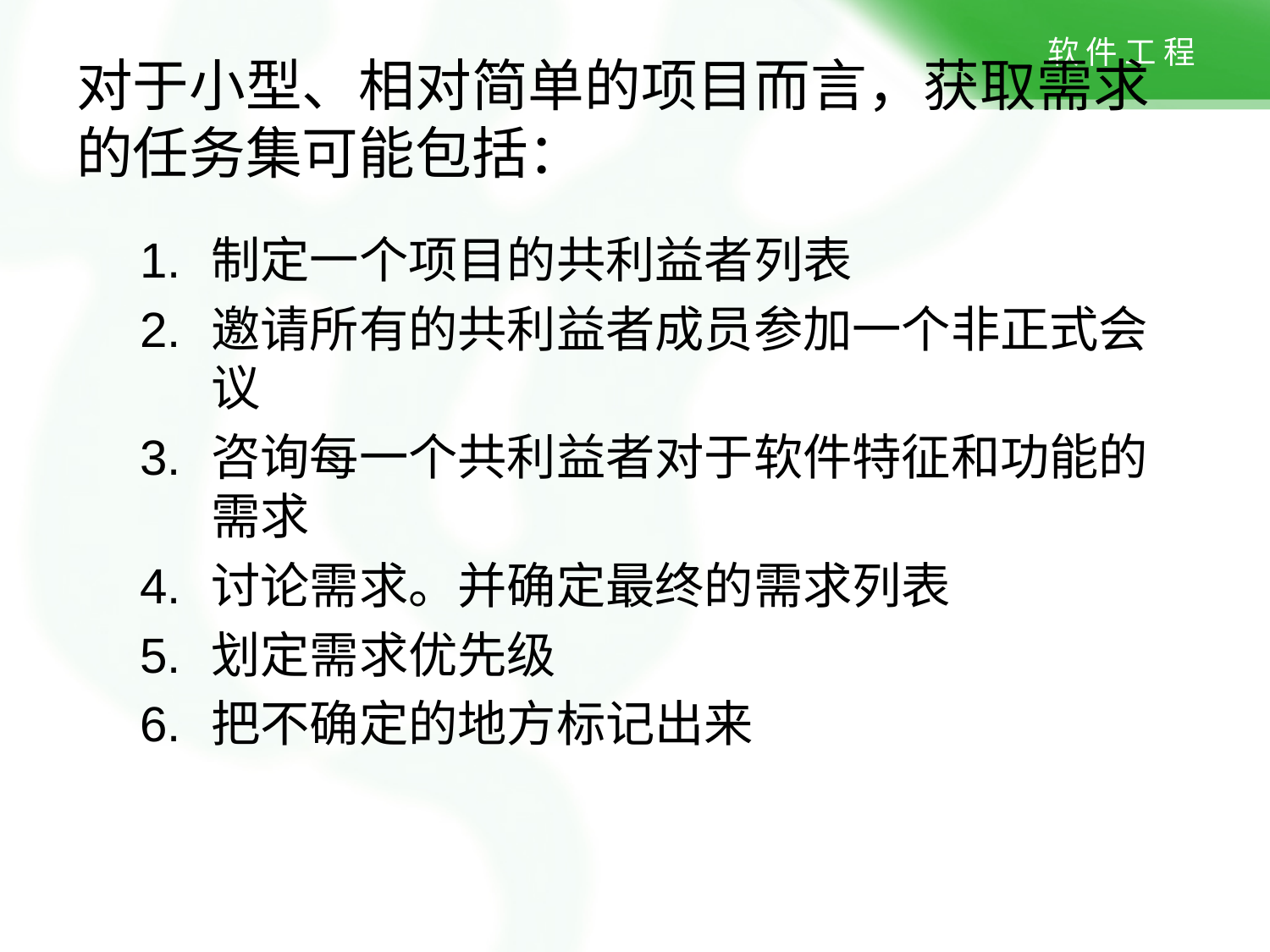

# 对于小型、相对简单的项目而言，获取需求的任务集可能包括：
制定一个项目的共利益者列表
邀请所有的共利益者成员参加一个非正式会议
咨询每一个共利益者对于软件特征和功能的需求
讨论需求。并确定最终的需求列表
划定需求优先级
把不确定的地方标记出来